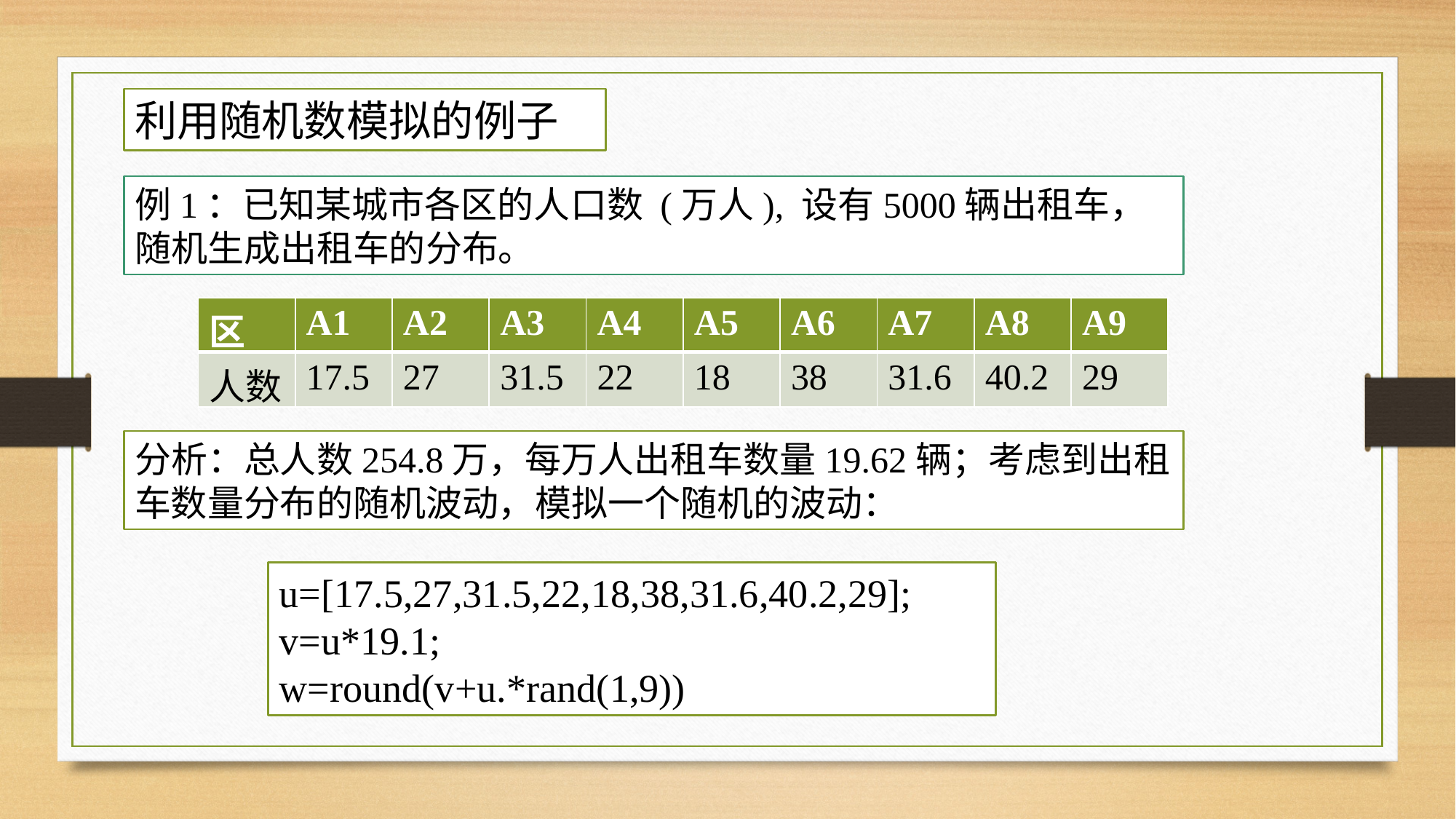

利用随机数模拟的例子
例1：已知某城市各区的人口数 (万人), 设有5000辆出租车，随机生成出租车的分布。
| 区 | A1 | A2 | A3 | A4 | A5 | A6 | A7 | A8 | A9 |
| --- | --- | --- | --- | --- | --- | --- | --- | --- | --- |
| 人数 | 17.5 | 27 | 31.5 | 22 | 18 | 38 | 31.6 | 40.2 | 29 |
分析：总人数254.8万，每万人出租车数量19.62辆；考虑到出租车数量分布的随机波动，模拟一个随机的波动：
u=[17.5,27,31.5,22,18,38,31.6,40.2,29];
v=u*19.1;
w=round(v+u.*rand(1,9))